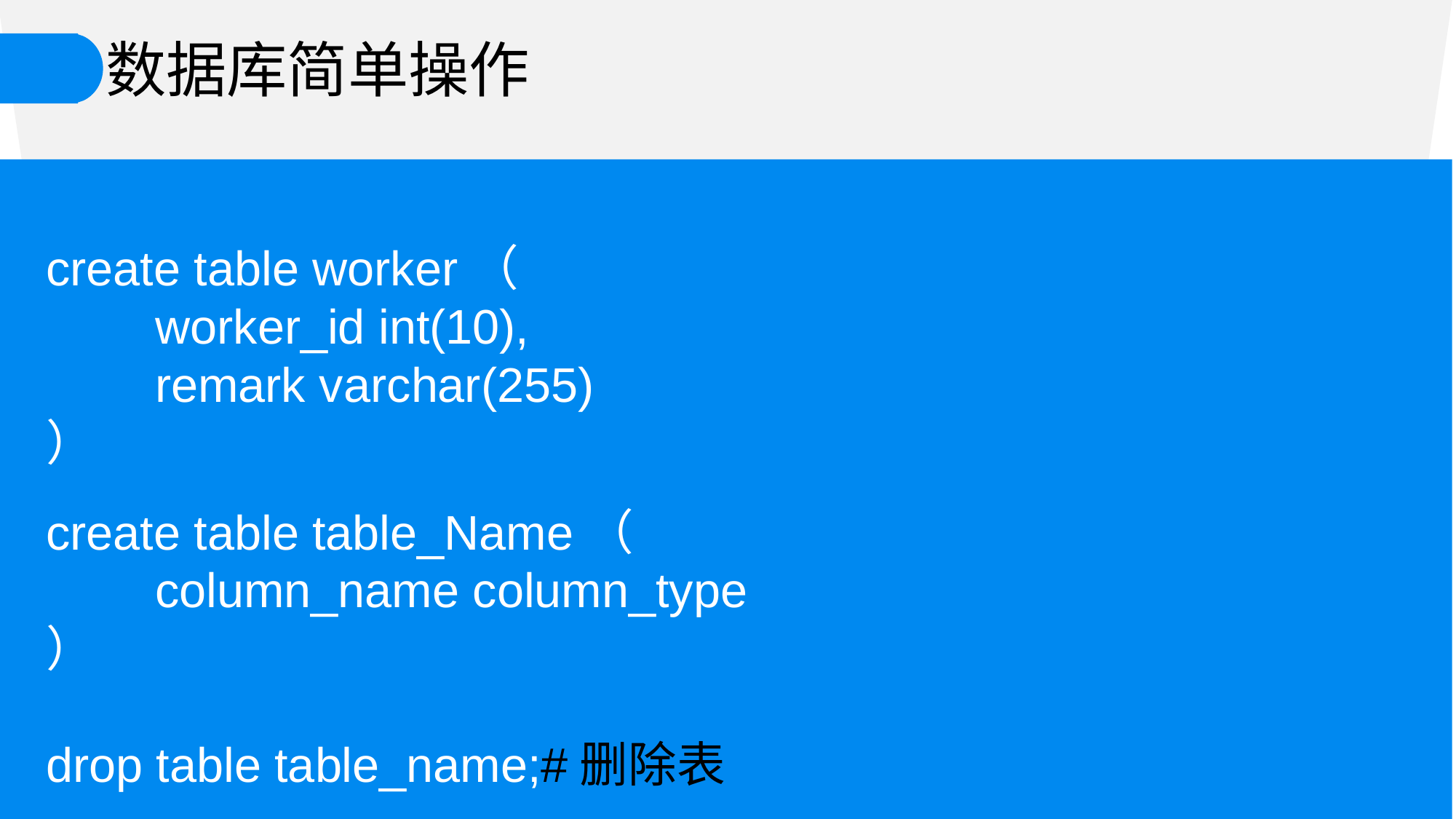

数据库简单操作

create table worker（
	worker_id int(10),
	remark varchar(255)
）
create table table_Name（
	column_name column_type
）

drop table table_name;#删除表